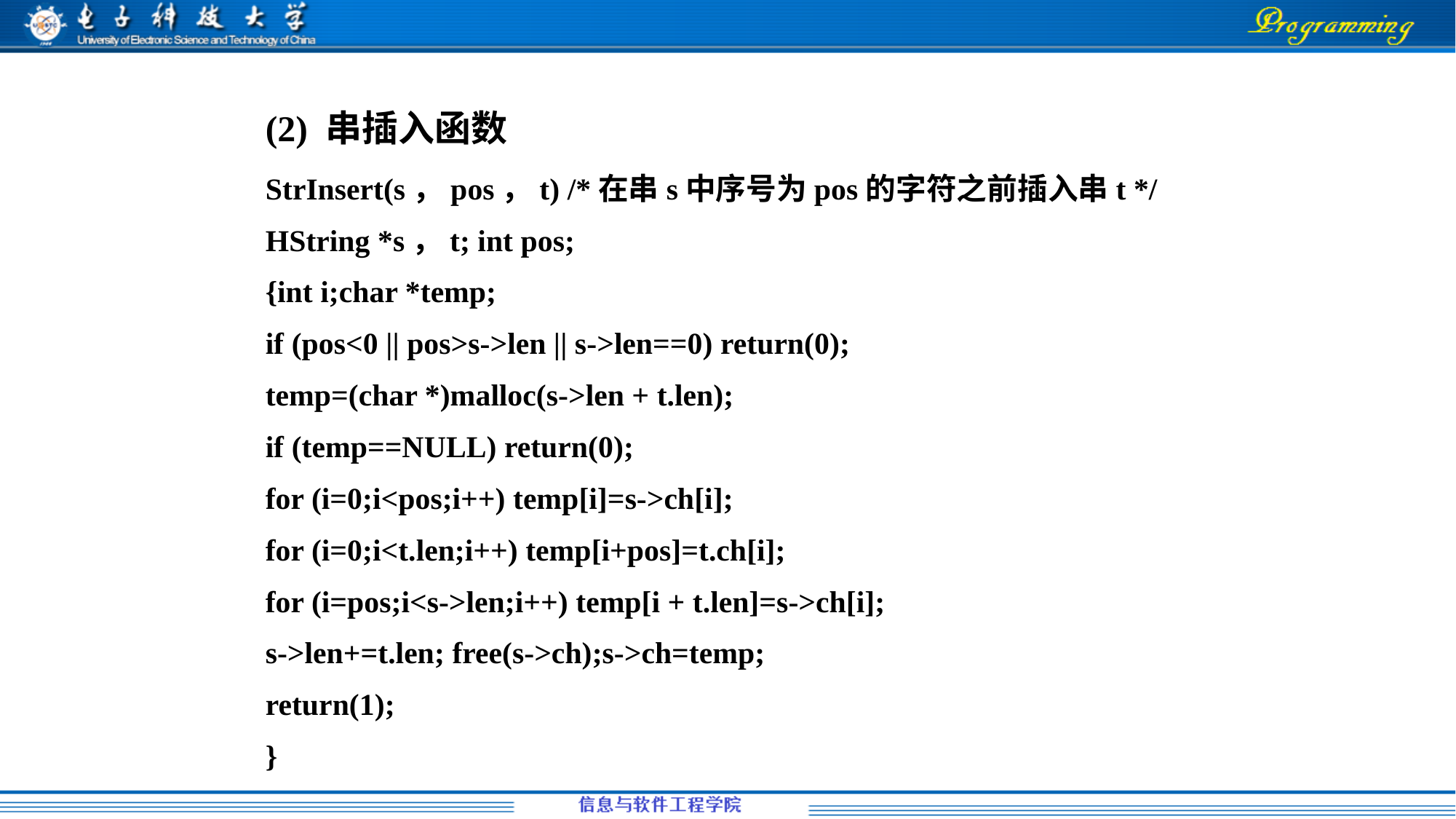

(2) 串插入函数
StrInsert(s，pos，t) /*在串s中序号为pos的字符之前插入串t */
HString *s，t; int pos;
{int i;char *temp;
if (pos<0 || pos>s->len || s->len==0) return(0);
temp=(char *)malloc(s->len + t.len);
if (temp==NULL) return(0);
for (i=0;i<pos;i++) temp[i]=s->ch[i];
for (i=0;i<t.len;i++) temp[i+pos]=t.ch[i];
for (i=pos;i<s->len;i++) temp[i + t.len]=s->ch[i];
s->len+=t.len; free(s->ch);s->ch=temp;
return(1);
}